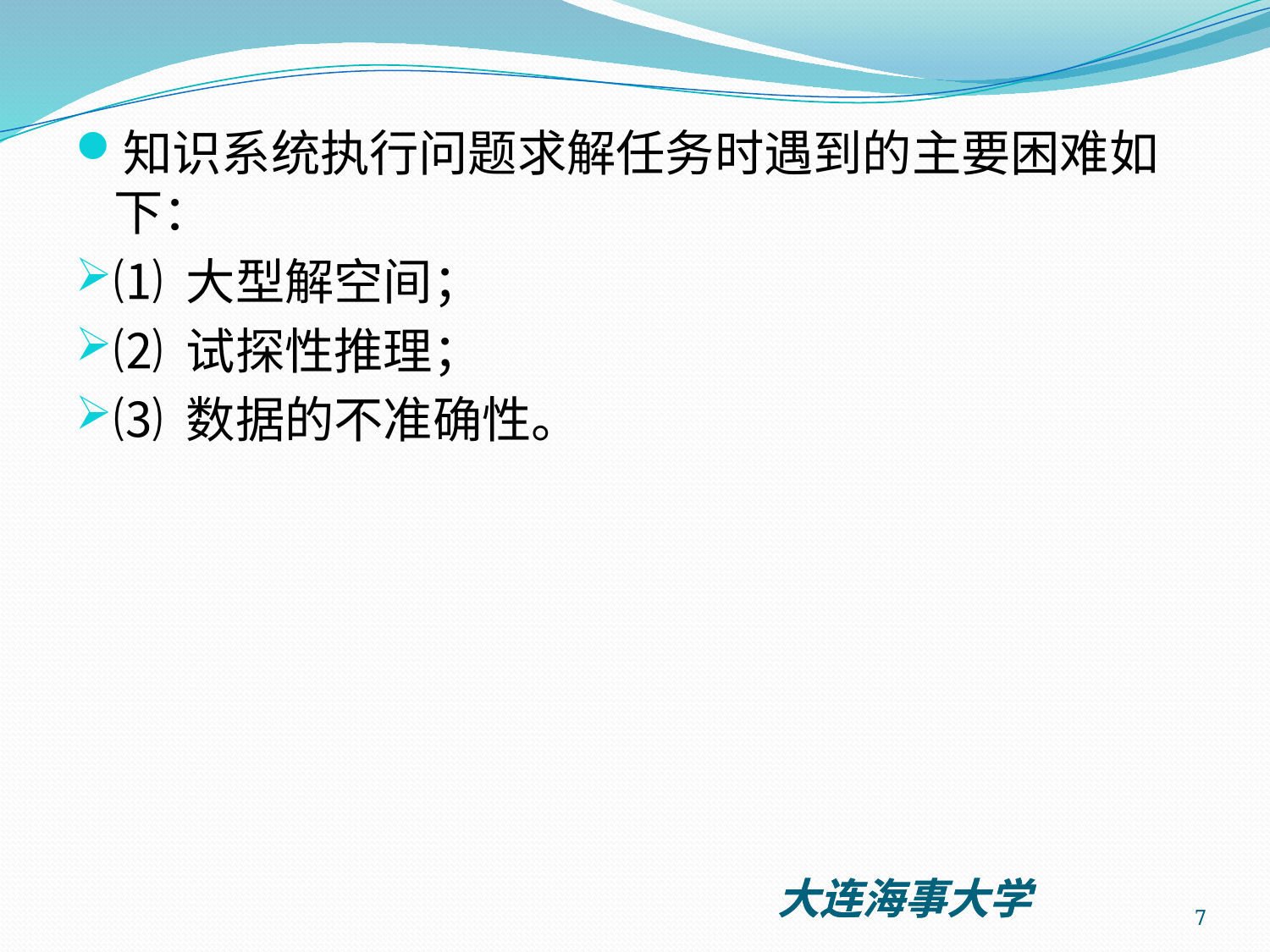

知识系统执行问题求解任务时遇到的主要困难如下：
⑴ 大型解空间；
⑵ 试探性推理；
⑶ 数据的不准确性。

7